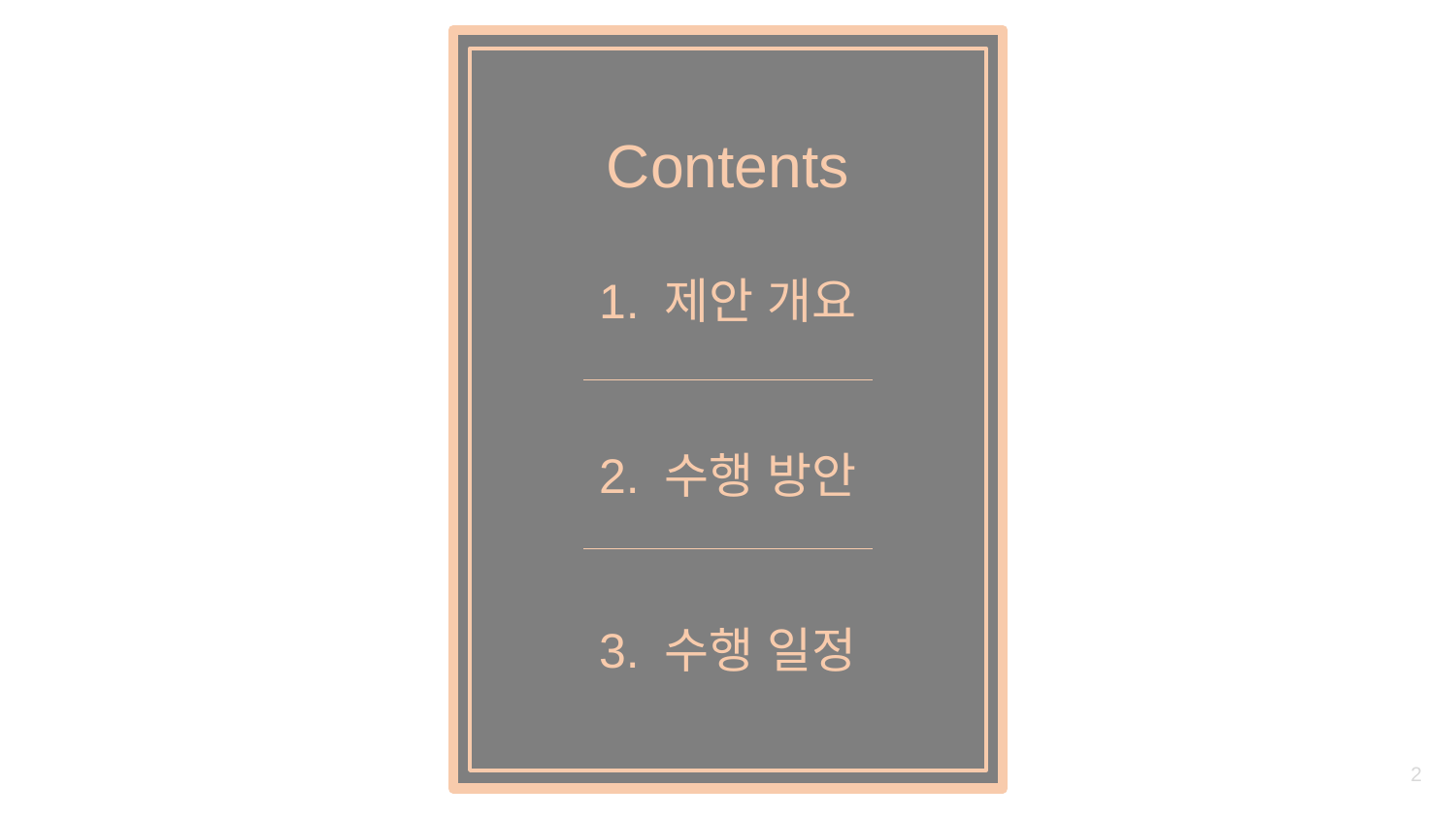

# Contents
1. 제안 개요

2. 수행 방안

3. 수행 일정
2